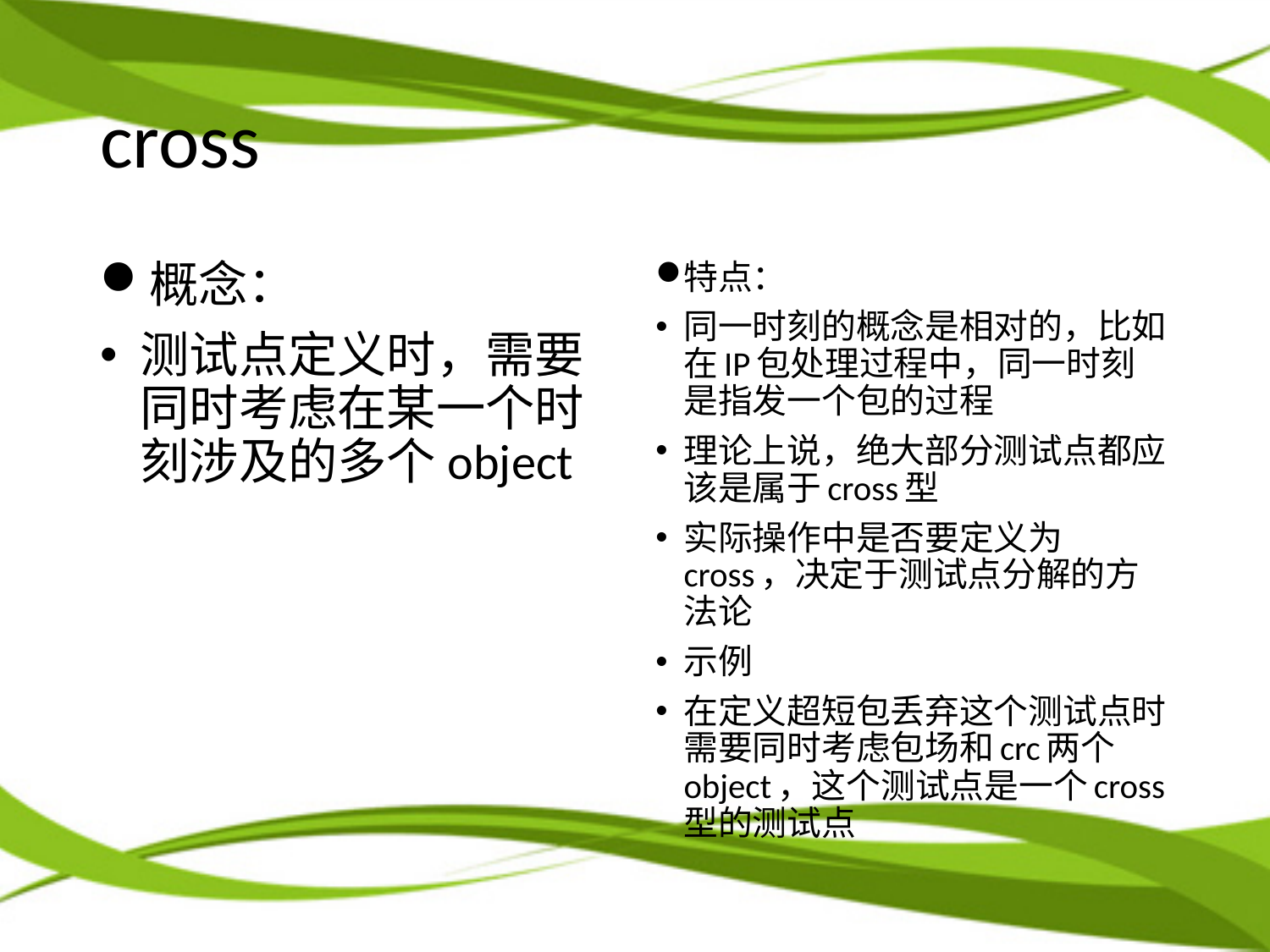

# cross
概念：
测试点定义时，需要同时考虑在某一个时刻涉及的多个object

特点：
同一时刻的概念是相对的，比如在IP包处理过程中，同一时刻是指发一个包的过程
理论上说，绝大部分测试点都应该是属于cross型
实际操作中是否要定义为cross，决定于测试点分解的方法论
示例
在定义超短包丢弃这个测试点时需要同时考虑包场和crc两个object，这个测试点是一个cross型的测试点